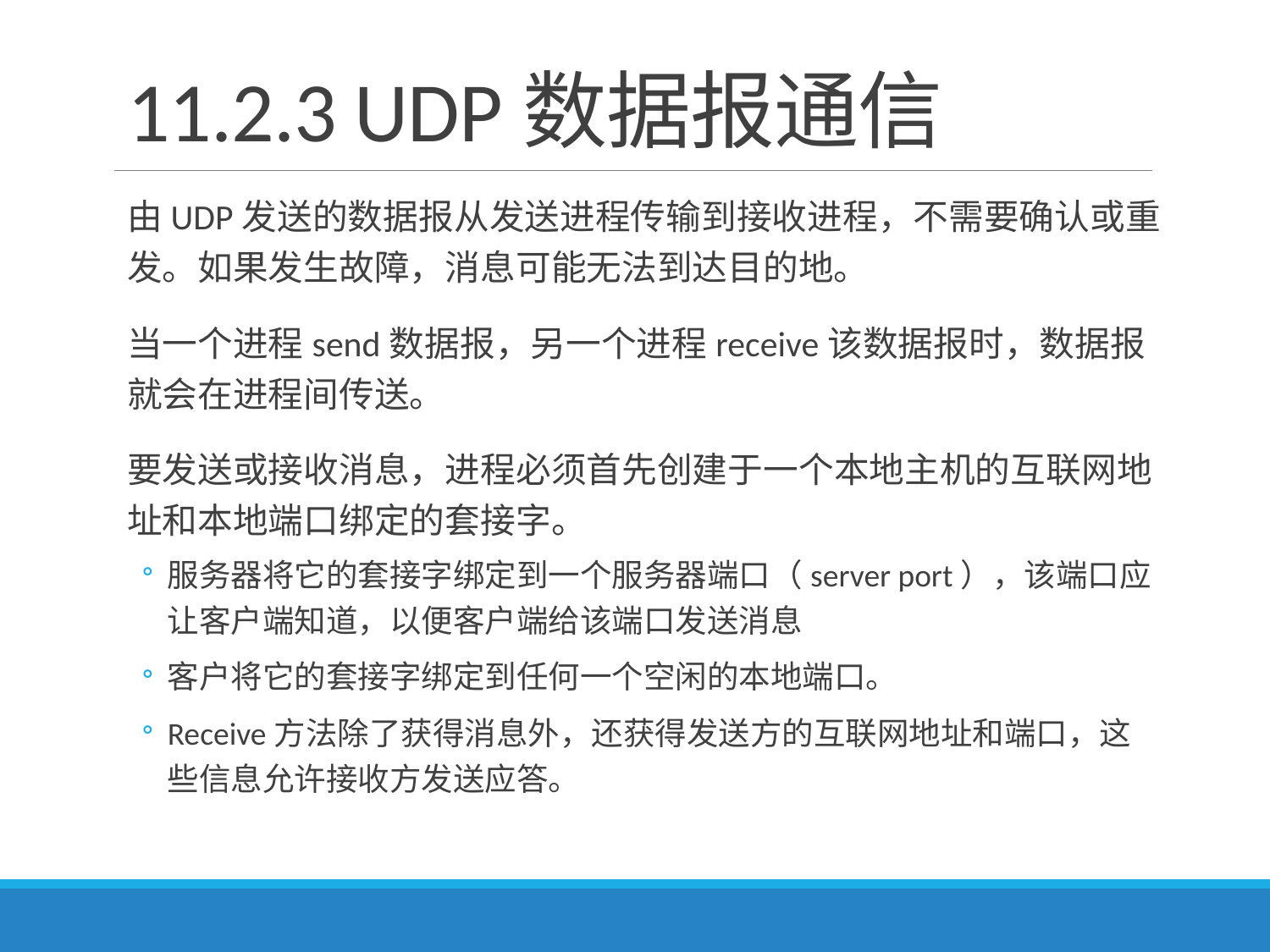

# 11.2.3 UDP数据报通信
由UDP发送的数据报从发送进程传输到接收进程，不需要确认或重发。如果发生故障，消息可能无法到达目的地。
当一个进程send数据报，另一个进程receive该数据报时，数据报就会在进程间传送。
要发送或接收消息，进程必须首先创建于一个本地主机的互联网地址和本地端口绑定的套接字。
服务器将它的套接字绑定到一个服务器端口（server port），该端口应让客户端知道，以便客户端给该端口发送消息
客户将它的套接字绑定到任何一个空闲的本地端口。
Receive方法除了获得消息外，还获得发送方的互联网地址和端口，这些信息允许接收方发送应答。
11